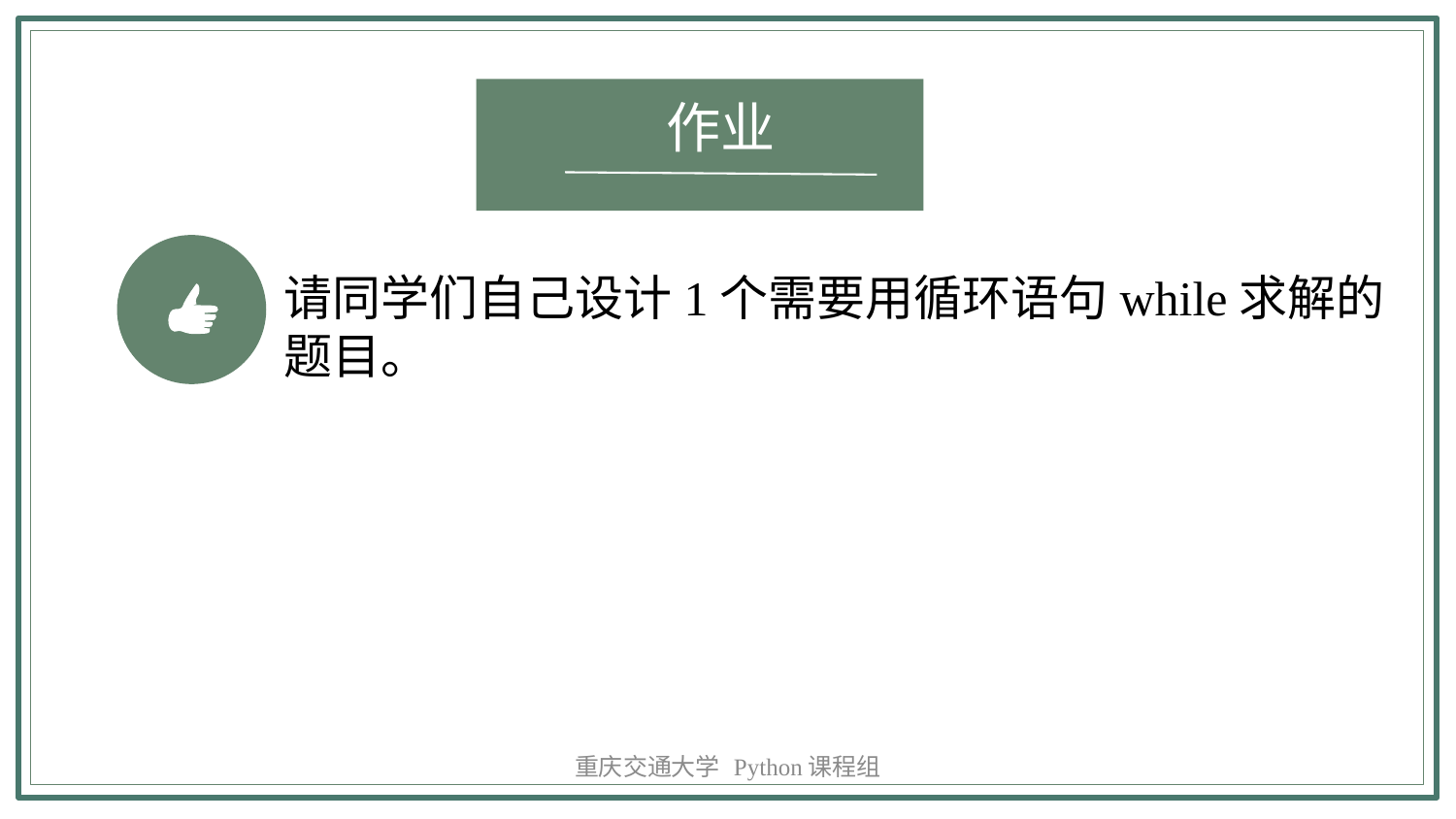

作业

请同学们自己设计1个需要用循环语句while求解的题目。

重庆交通大学 Python课程组